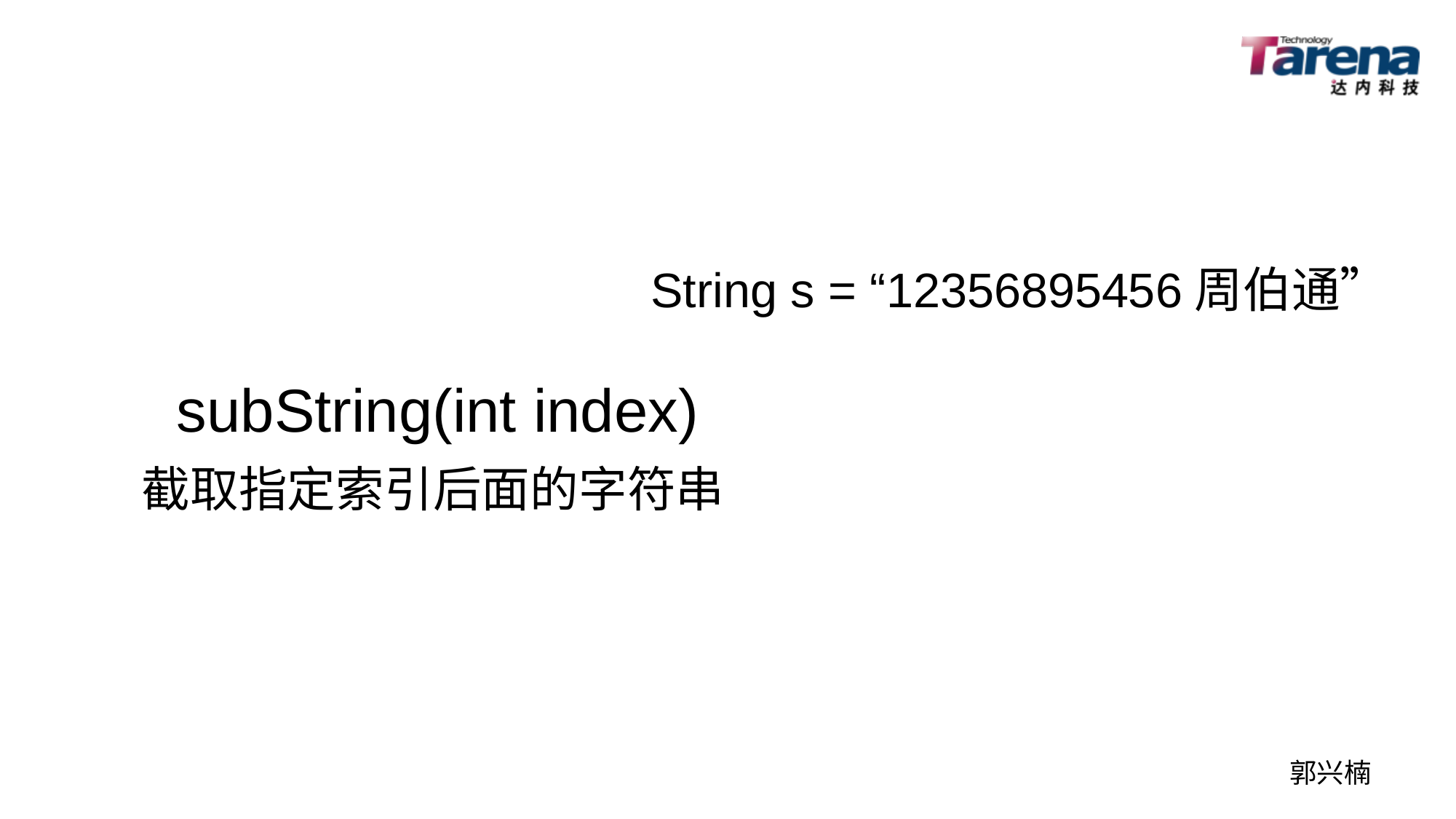

String s = “12356895456周伯通”
subString(int index)
截取指定索引后面的字符串